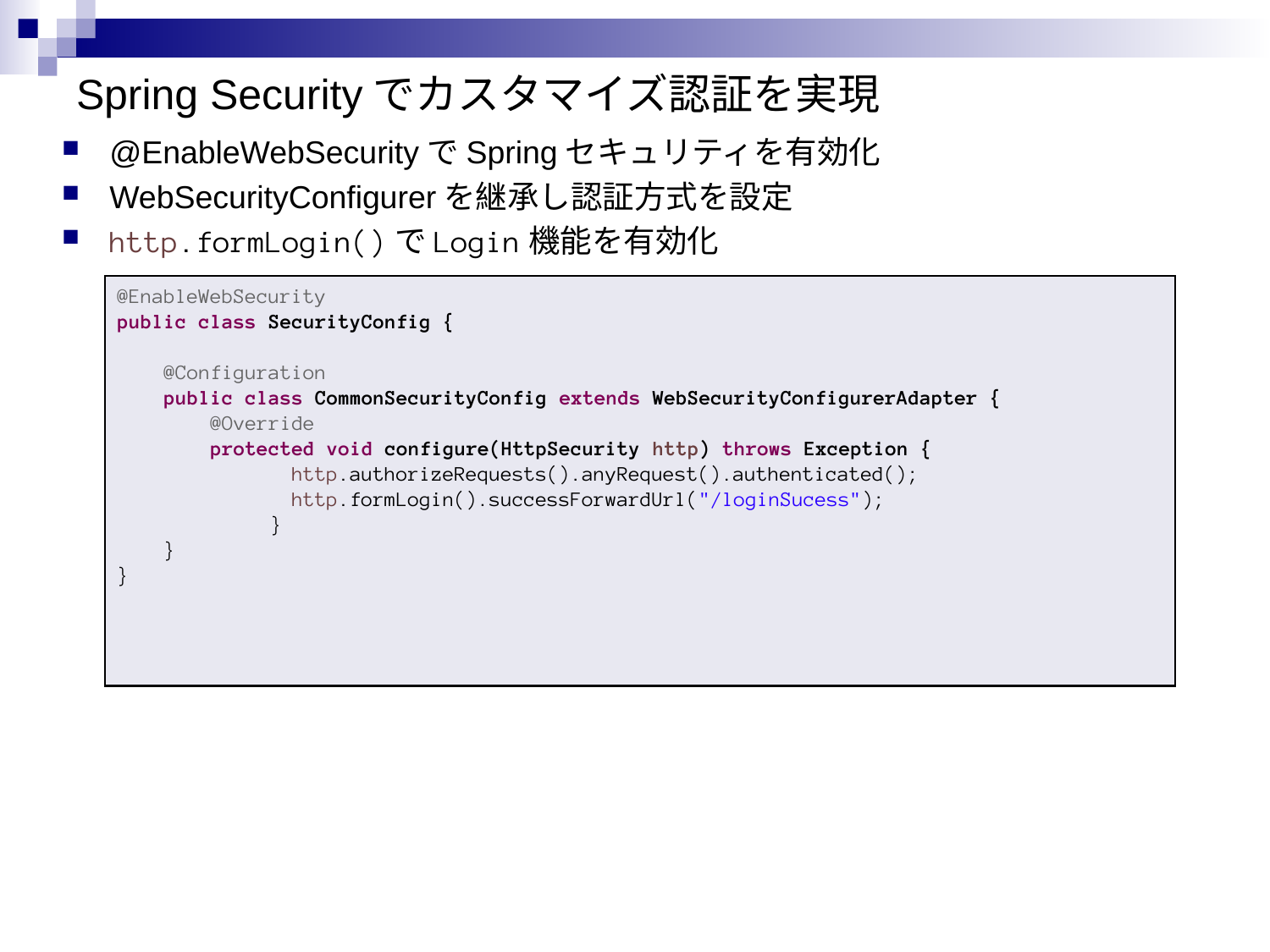

# Spring Securityでカスタマイズ認証を実現
@EnableWebSecurityでSpringセキュリティを有効化
WebSecurityConfigurerを継承し認証方式を設定
http.formLogin()でLogin機能を有効化
@EnableWebSecurity
public class SecurityConfig {

    @Configuration
    public class CommonSecurityConfig extends WebSecurityConfigurerAdapter {
        @Override
        protected void configure(HttpSecurity http) throws Exception {
　　　　　　　　http.authorizeRequests().anyRequest().authenticated();
　　　　　　　　http.formLogin().successForwardUrl("/loginSucess");
　　　　　　　}
    }
}